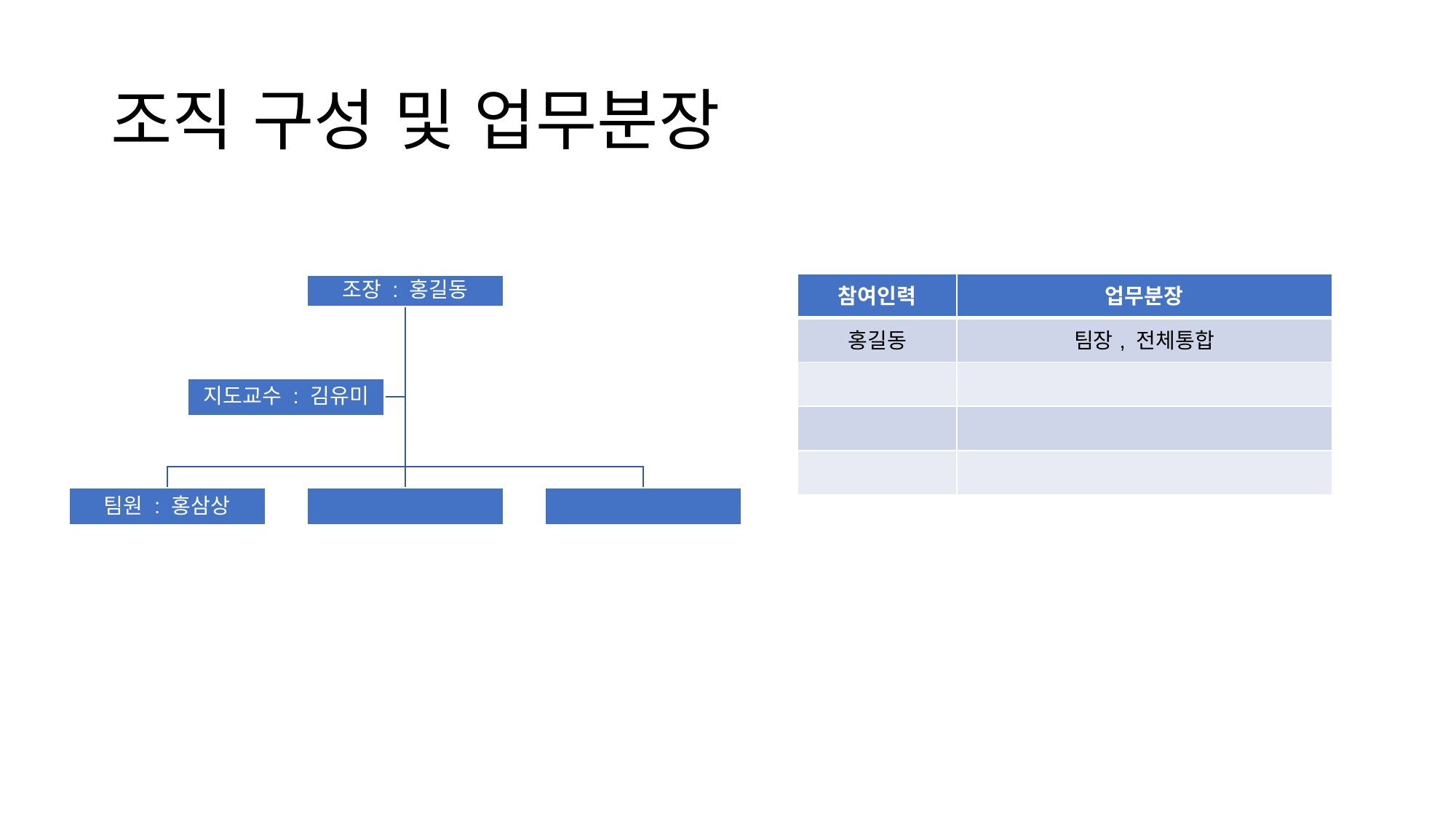

# 조직 구성 및 업무분장
조장 : 홍길동
팀원 : 홍삼상

지도교수 : 김유미
| 참여인력 | 업무분장 |
| --- | --- |
| 홍길동 | 팀장, 전체통합 |
|  |  |
|  |  |
|  |  |